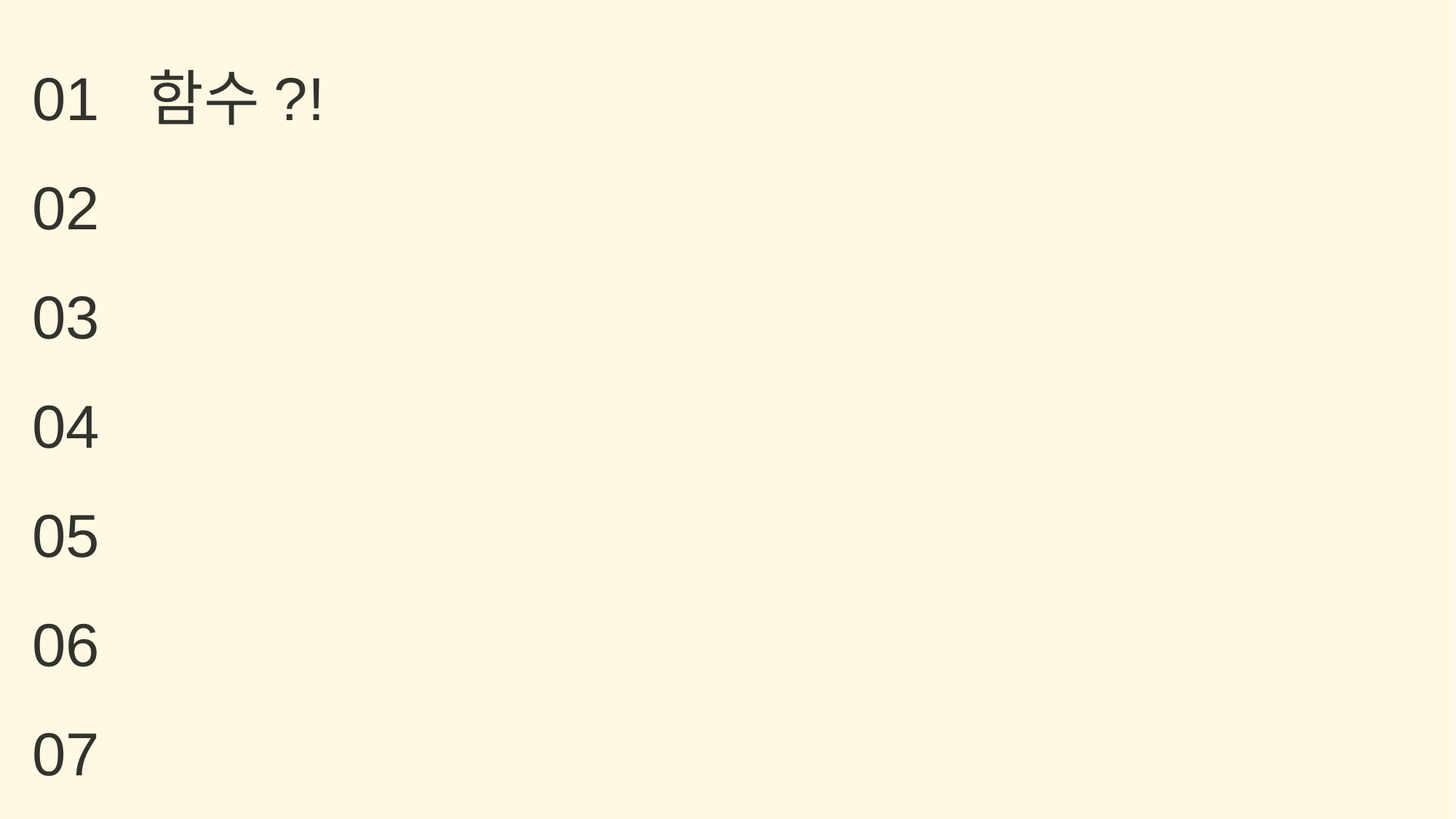

함수?!
01
02
03
04
05
06
07